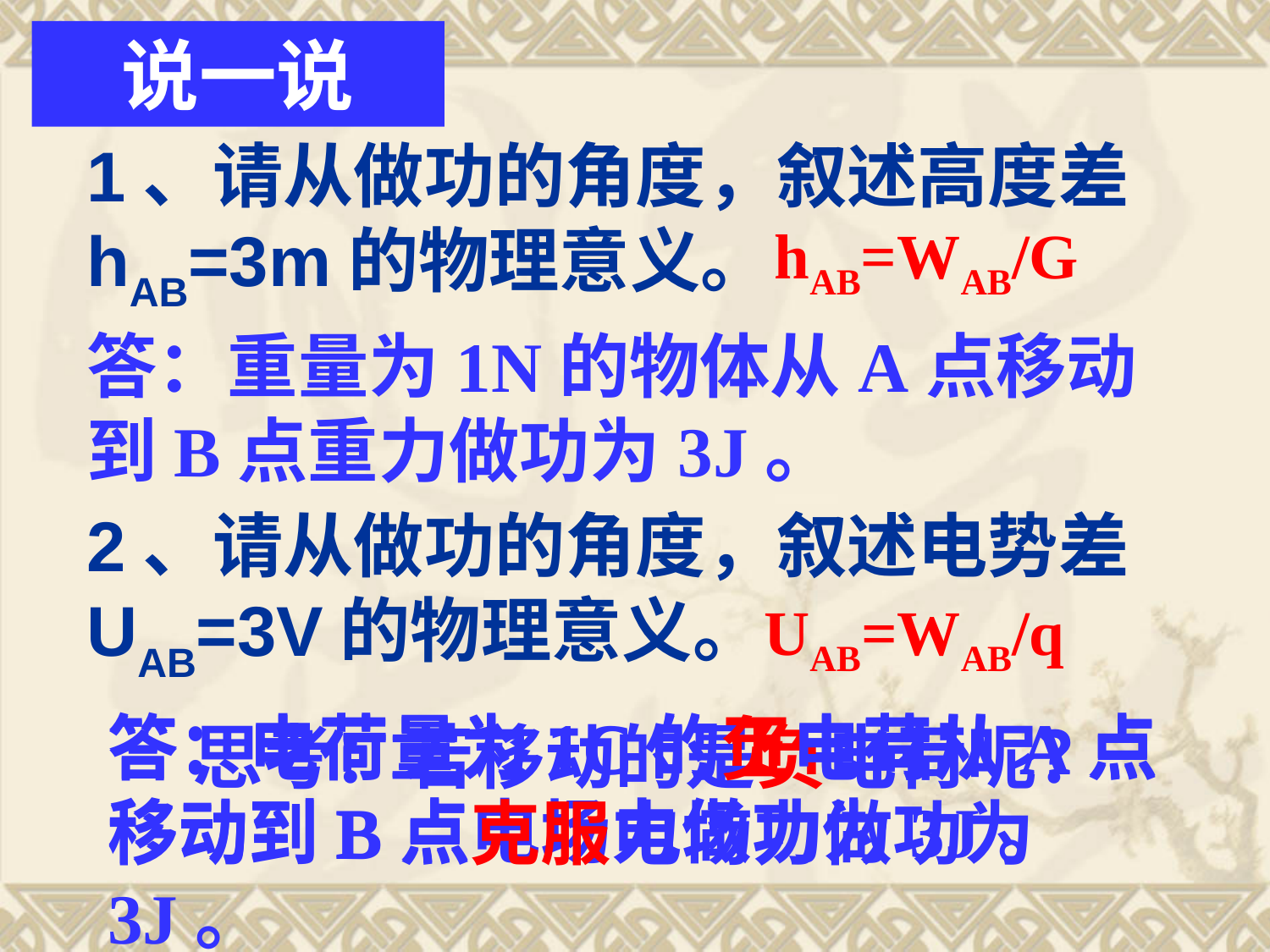

说一说
1、请从做功的角度，叙述高度差hAB=3m的物理意义。
hAB=WAB/G
答：重量为1N的物体从A点移动到B点重力做功为3J。
2、请从做功的角度，叙述电势差UAB=3V的物理意义。
UAB=WAB/q
答：电荷量为1C的正电荷从A点移动到B点电场力做功为3J。
答：电荷量为1C的负电荷从A点移动到B点克服电场力做功为3J。
思考：若移动的是负电荷呢？